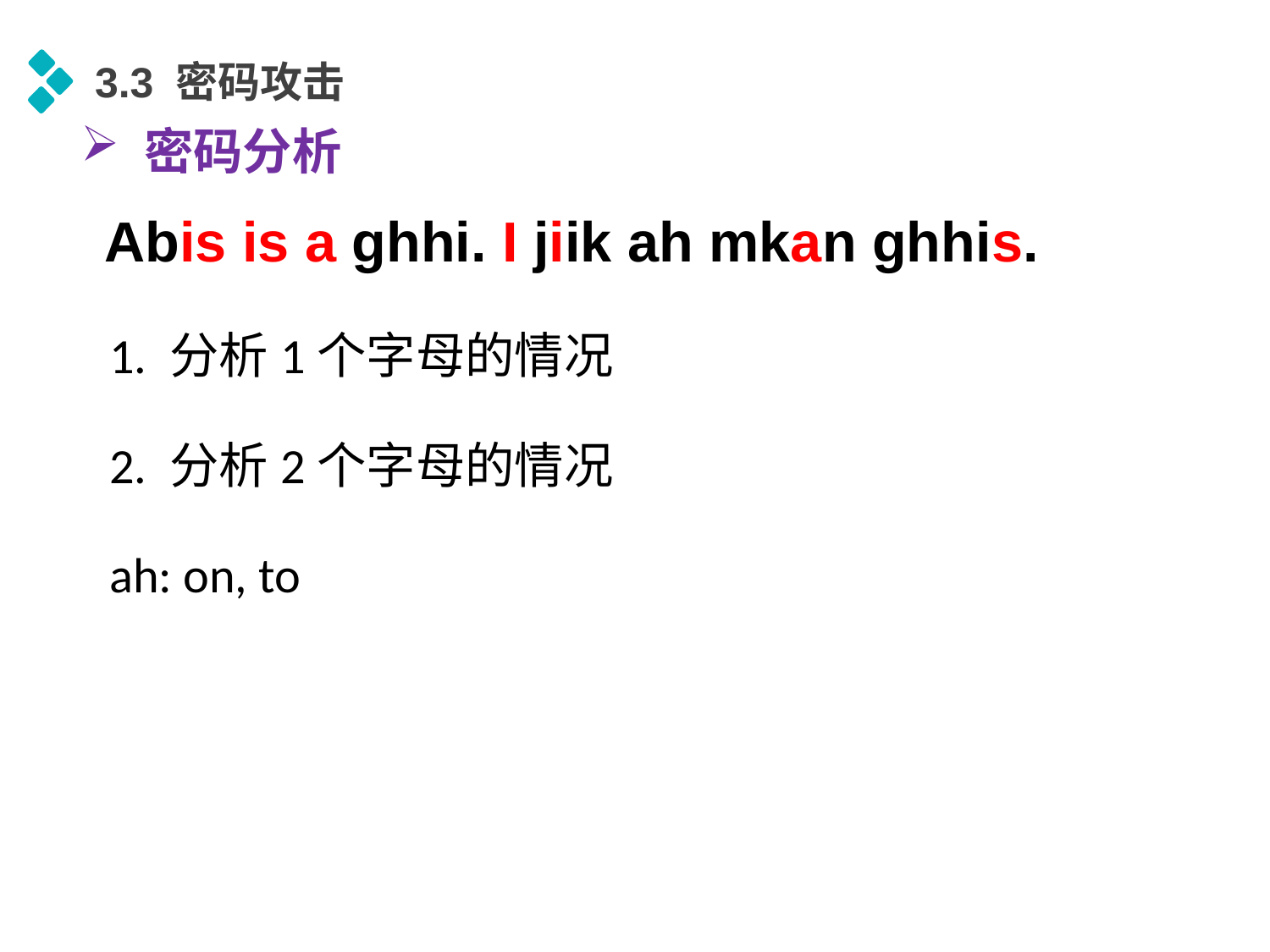

3.3 密码攻击

密码分析
Abis is a ghhi. I jiik ah mkan ghhis.
1. 分析1个字母的情况
2. 分析2个字母的情况
ah: on, to